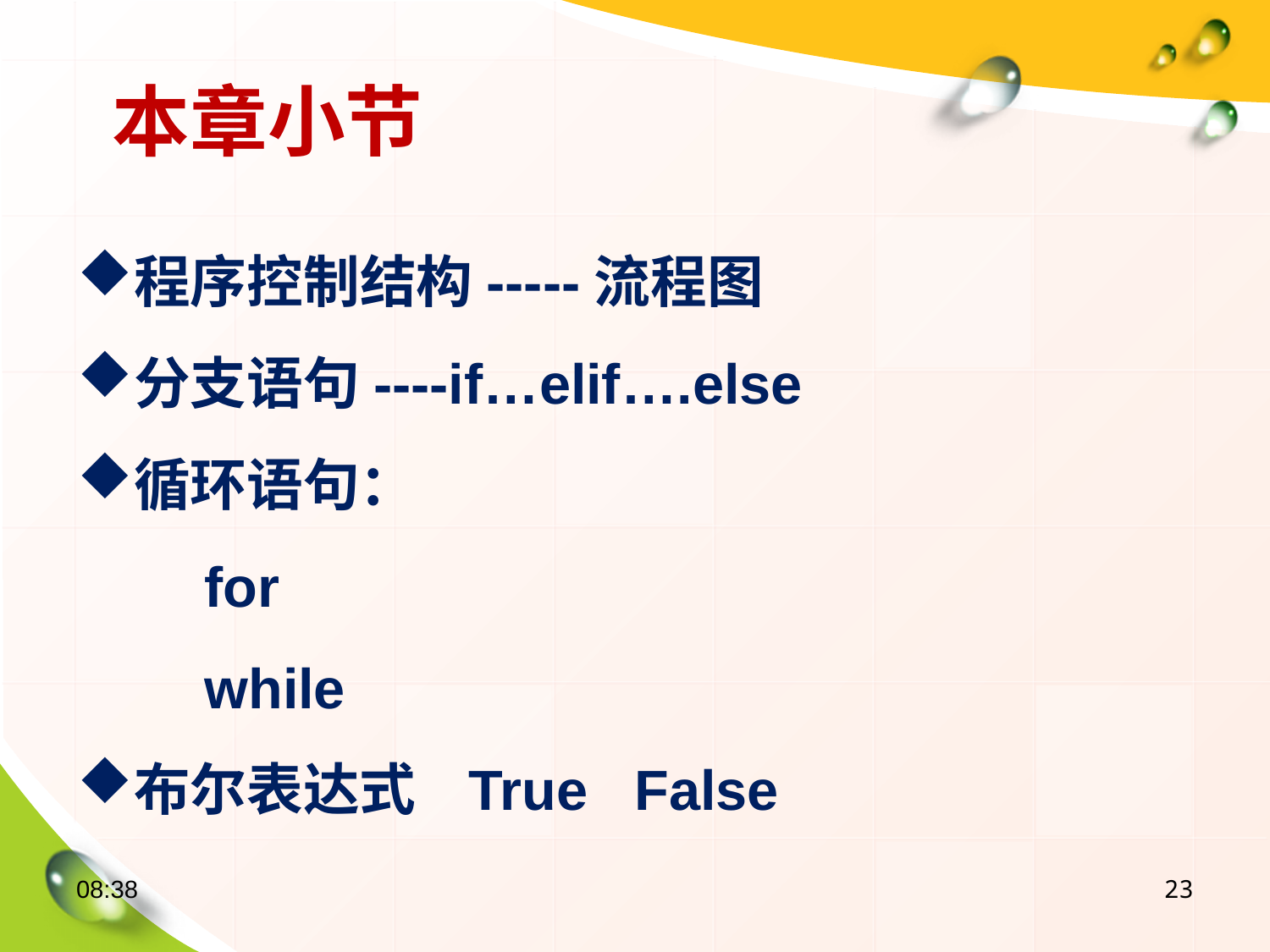

本章小节
程序控制结构-----流程图
分支语句----if…elif….else
循环语句：
	for
	while
布尔表达式   True   False
08:38
23